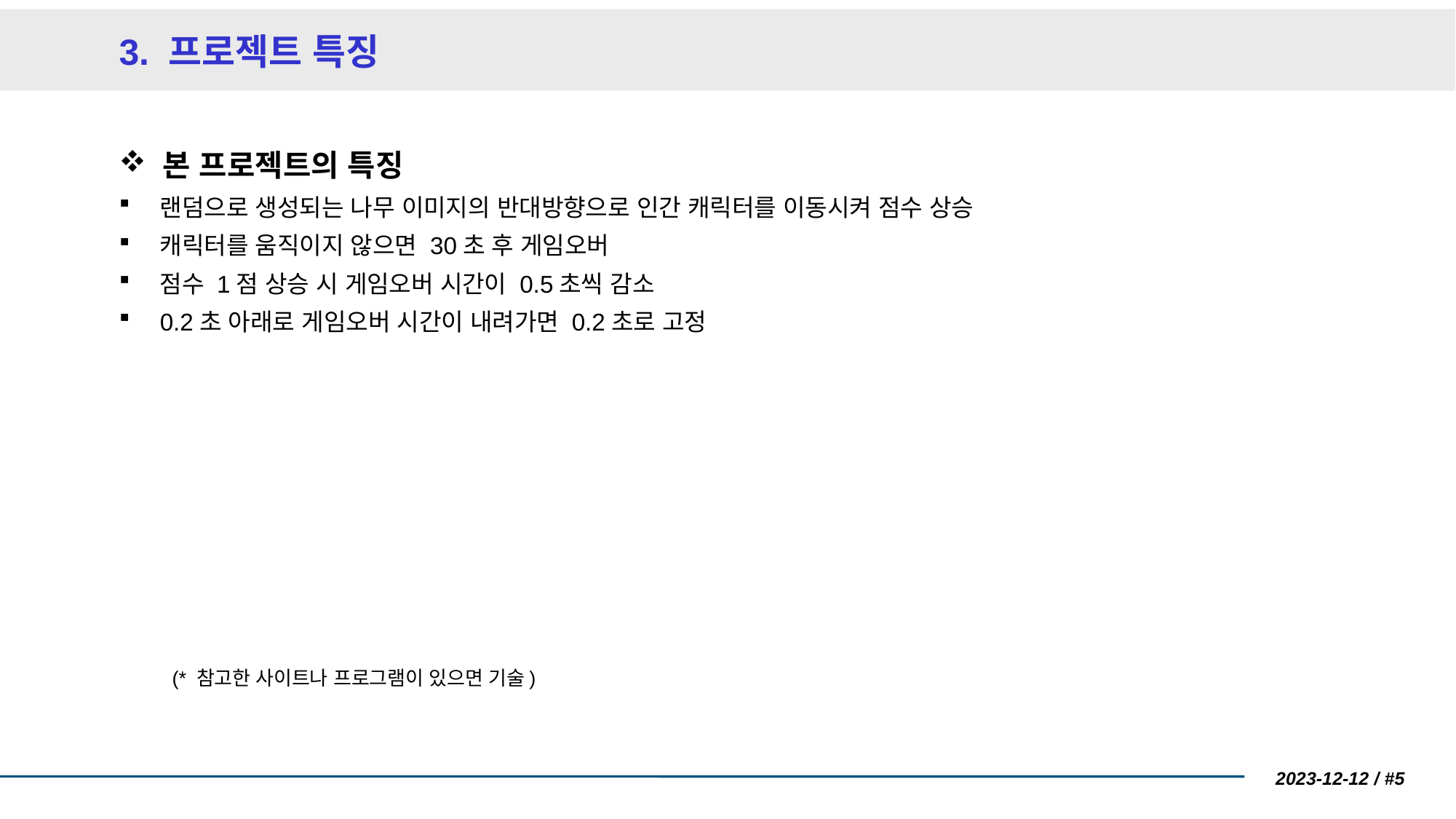

# 3. 프로젝트 특징
 본 프로젝트의 특징
랜덤으로 생성되는 나무 이미지의 반대방향으로 인간 캐릭터를 이동시켜 점수 상승
캐릭터를 움직이지 않으면 30초 후 게임오버
점수 1점 상승 시 게임오버 시간이 0.5초씩 감소
0.2초 아래로 게임오버 시간이 내려가면 0.2초로 고정
(* 참고한 사이트나 프로그램이 있으면 기술)